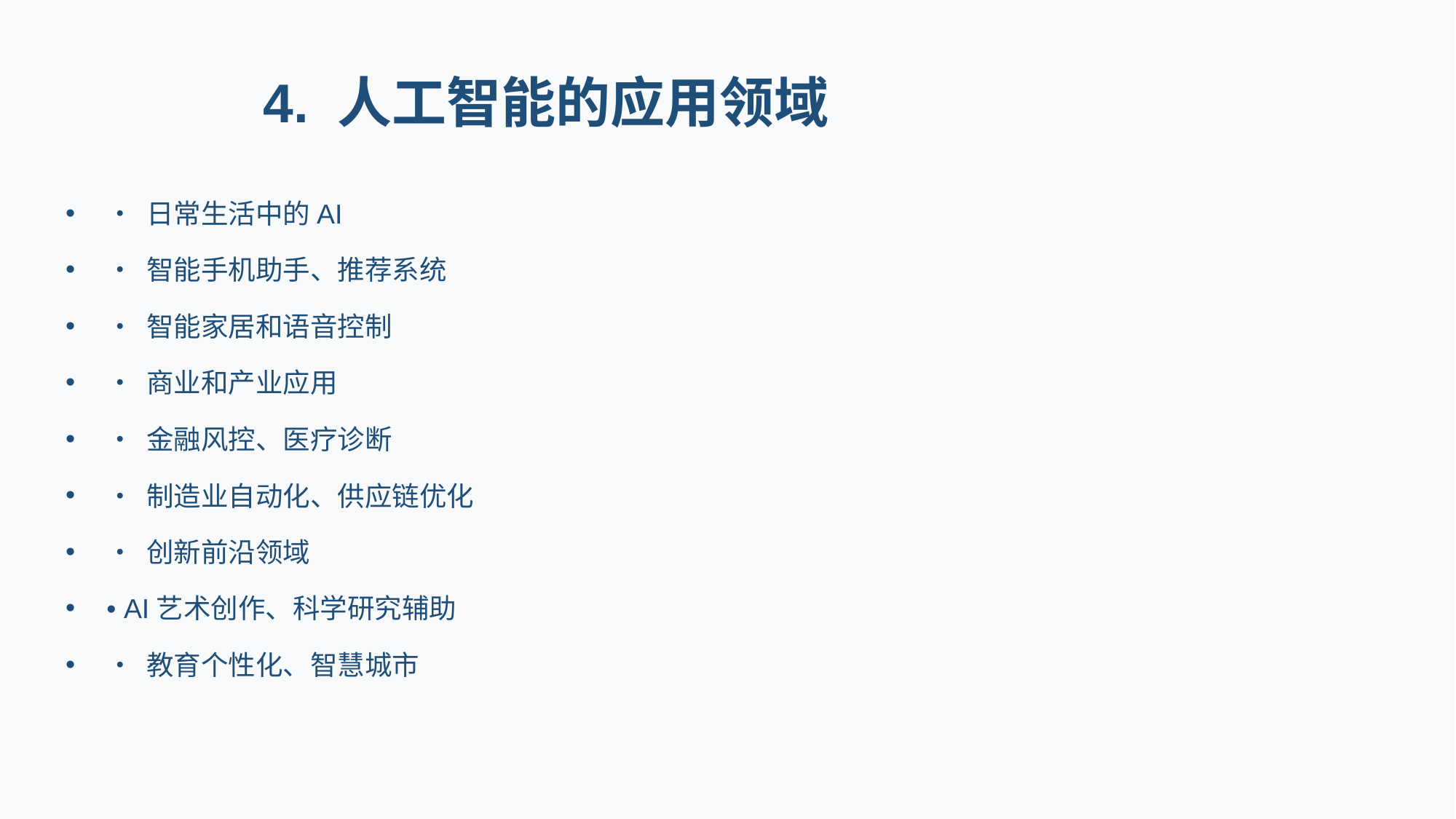

# 4. 人工智能的应用领域
• 日常生活中的AI
• 智能手机助手、推荐系统
• 智能家居和语音控制
• 商业和产业应用
• 金融风控、医疗诊断
• 制造业自动化、供应链优化
• 创新前沿领域
• AI艺术创作、科学研究辅助
• 教育个性化、智慧城市